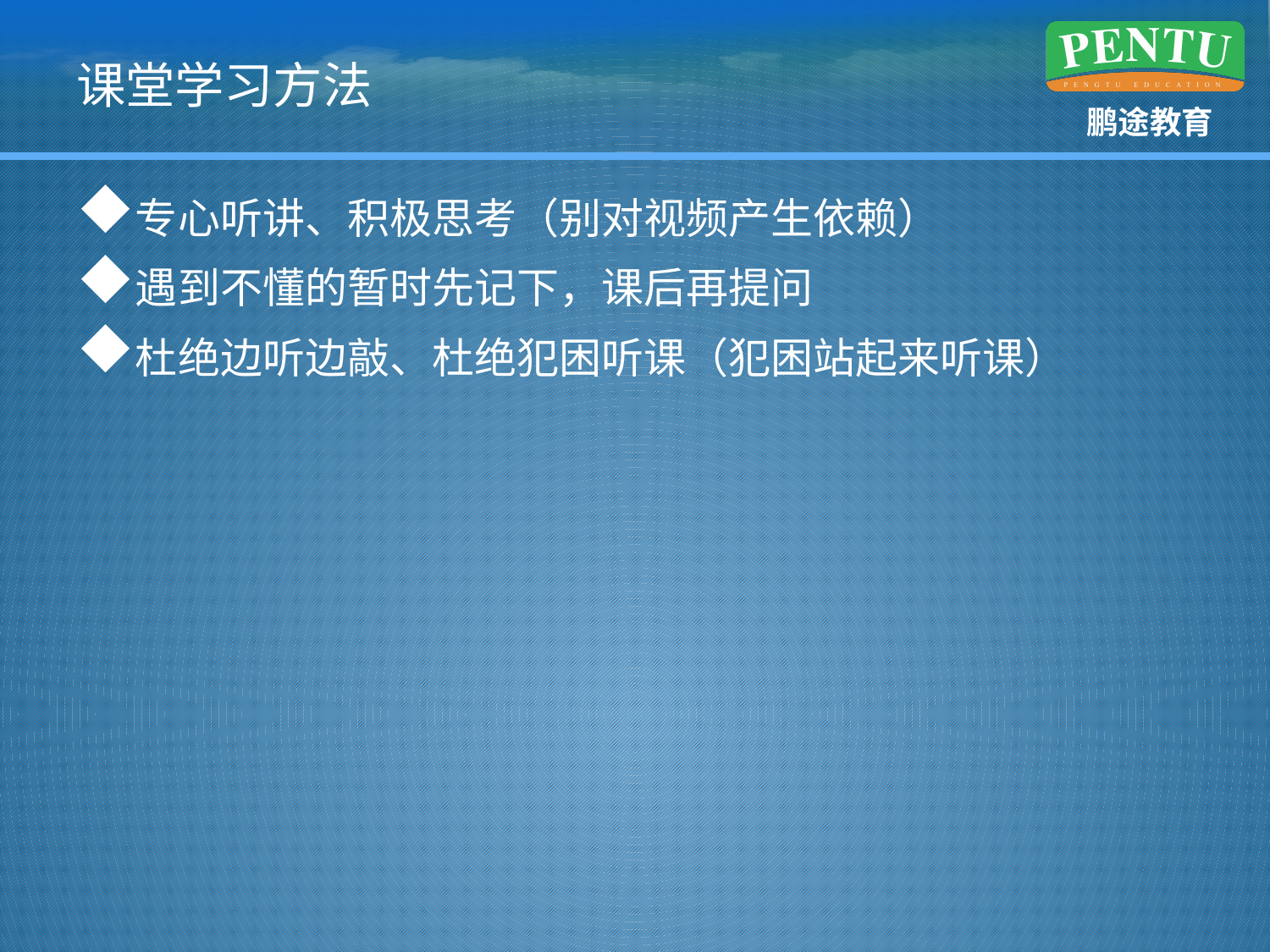

# 课堂学习方法
专心听讲、积极思考（别对视频产生依赖）
遇到不懂的暂时先记下，课后再提问
杜绝边听边敲、杜绝犯困听课（犯困站起来听课）